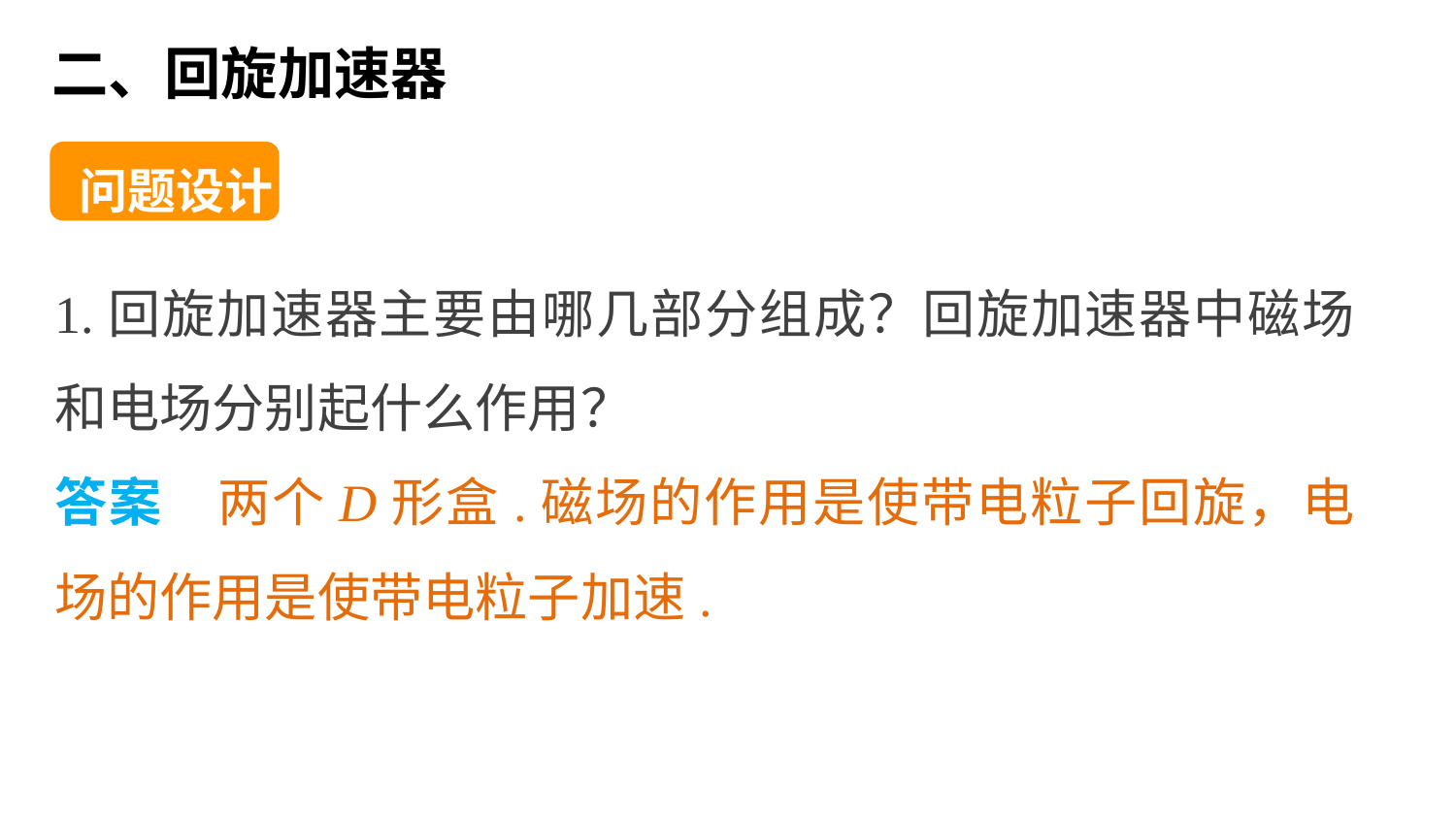

二、回旋加速器
 问题设计
1.回旋加速器主要由哪几部分组成？回旋加速器中磁场和电场分别起什么作用？
答案　两个D形盒.磁场的作用是使带电粒子回旋，电场的作用是使带电粒子加速.